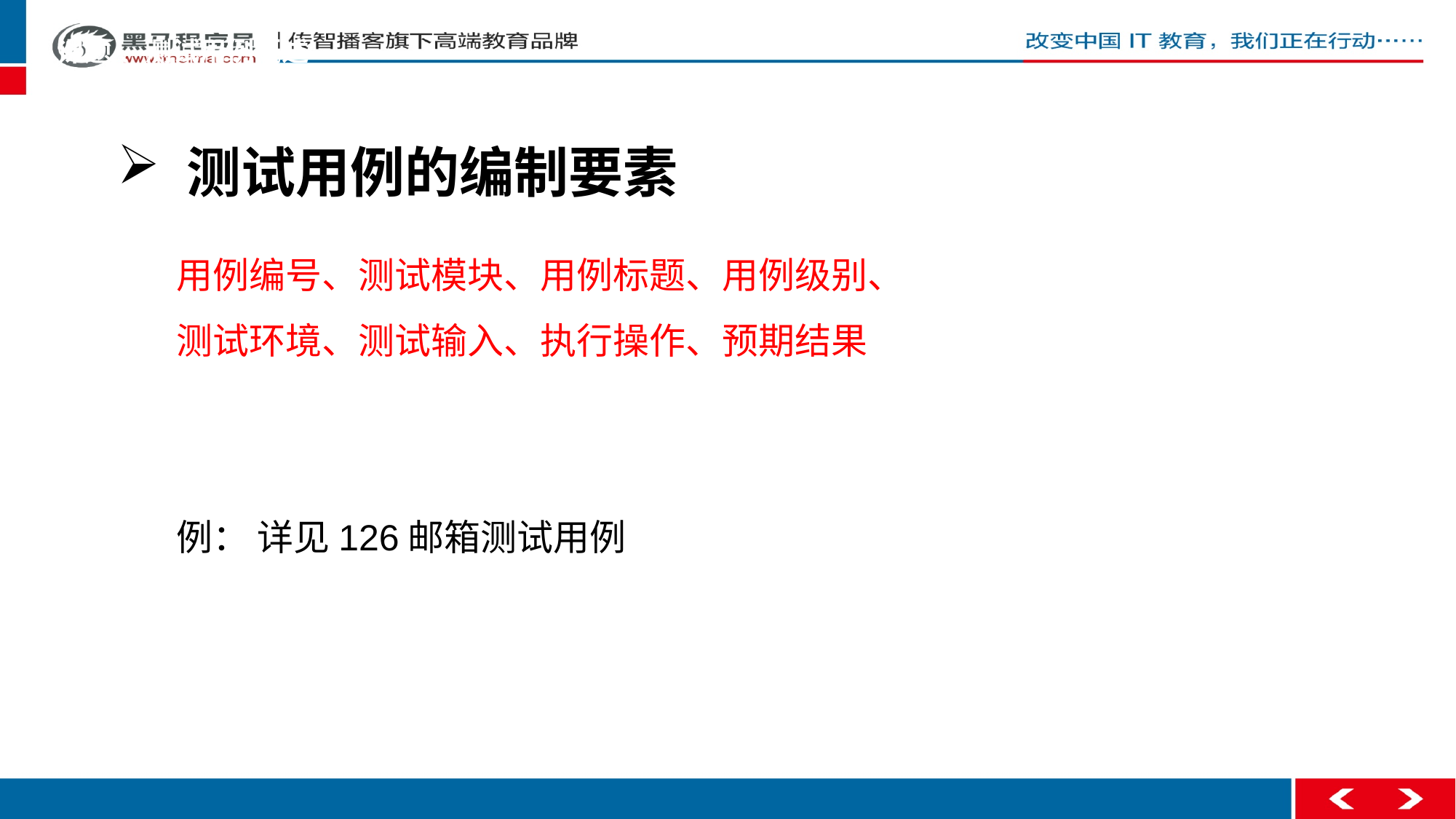

课题 、测试用例概述
 测试用例的编制要素
用例编号、测试模块、用例标题、用例级别、
测试环境、测试输入、执行操作、预期结果

例： 详见126邮箱测试用例